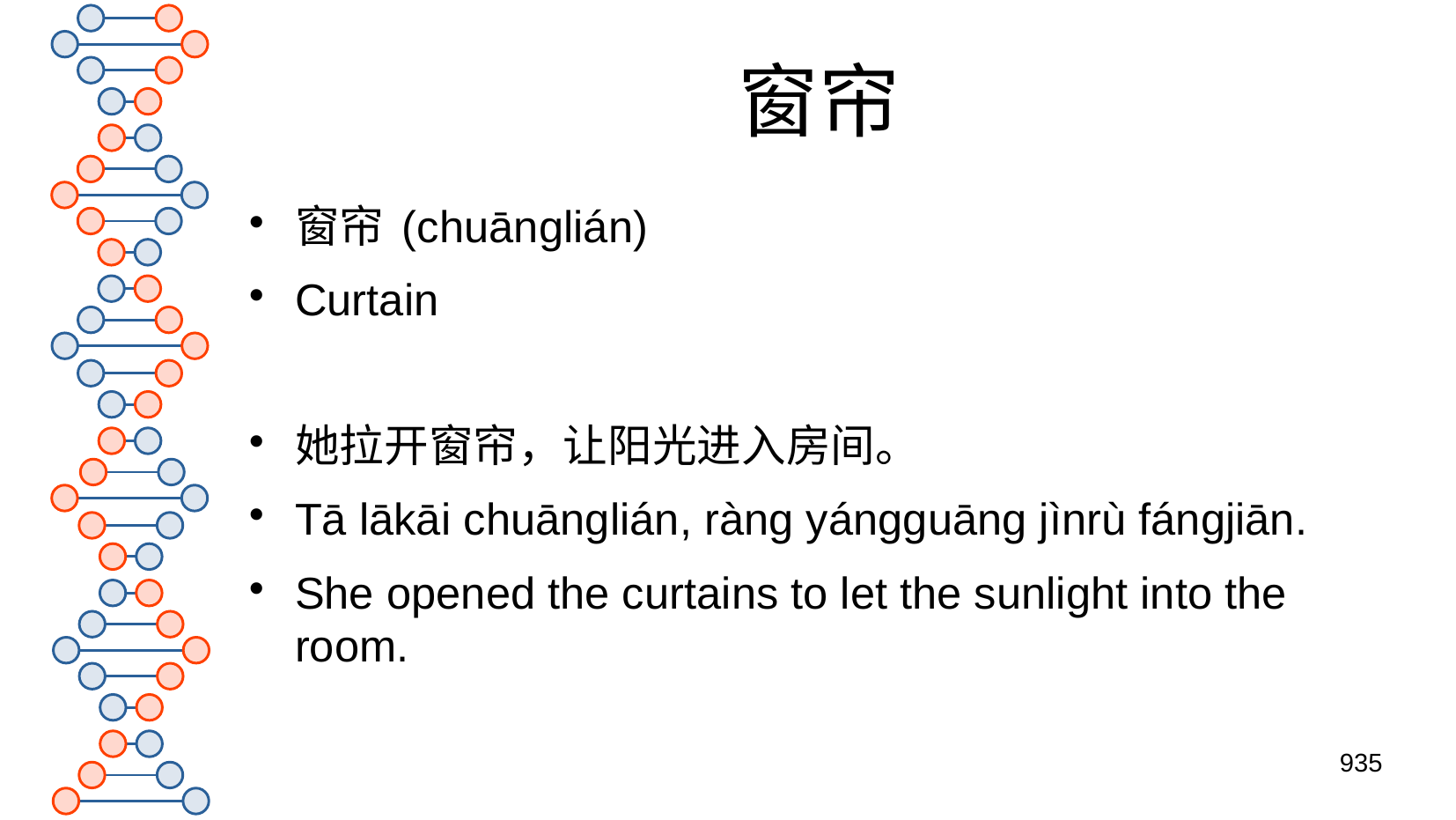

# 窗帘
窗帘 (chuānglián)
Curtain

她拉开窗帘，让阳光进入房间。
Tā lākāi chuānglián, ràng yángguāng jìnrù fángjiān.
She opened the curtains to let the sunlight into the room.

935